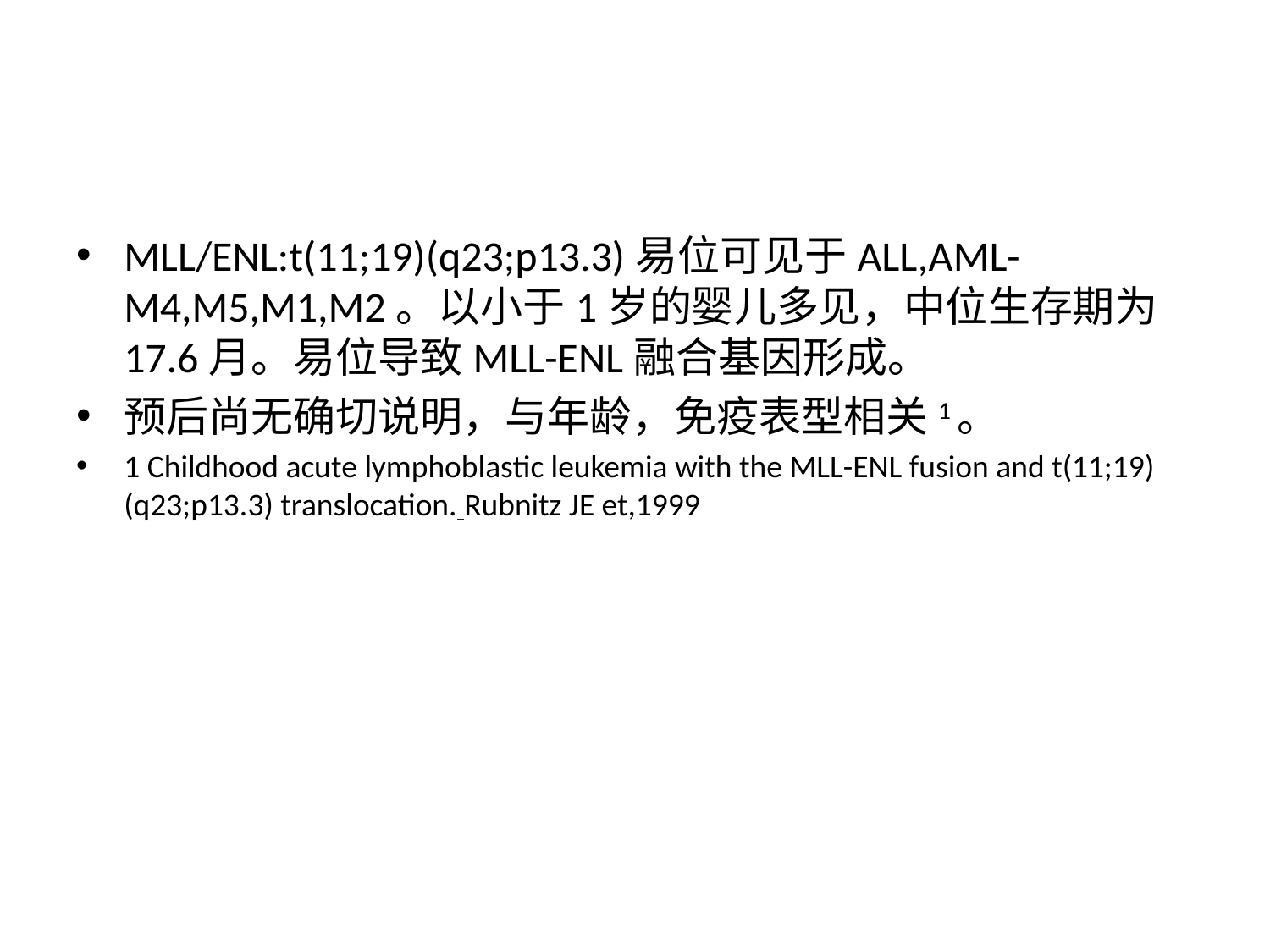

#
MLL/ENL:t(11;19)(q23;p13.3)易位可见于ALL,AML-M4,M5,M1,M2。以小于1岁的婴儿多见，中位生存期为17.6月。易位导致MLL-ENL融合基因形成。
预后尚无确切说明，与年龄，免疫表型相关1。
1 Childhood acute lymphoblastic leukemia with the MLL-ENL fusion and t(11;19)(q23;p13.3) translocation. Rubnitz JE et,1999